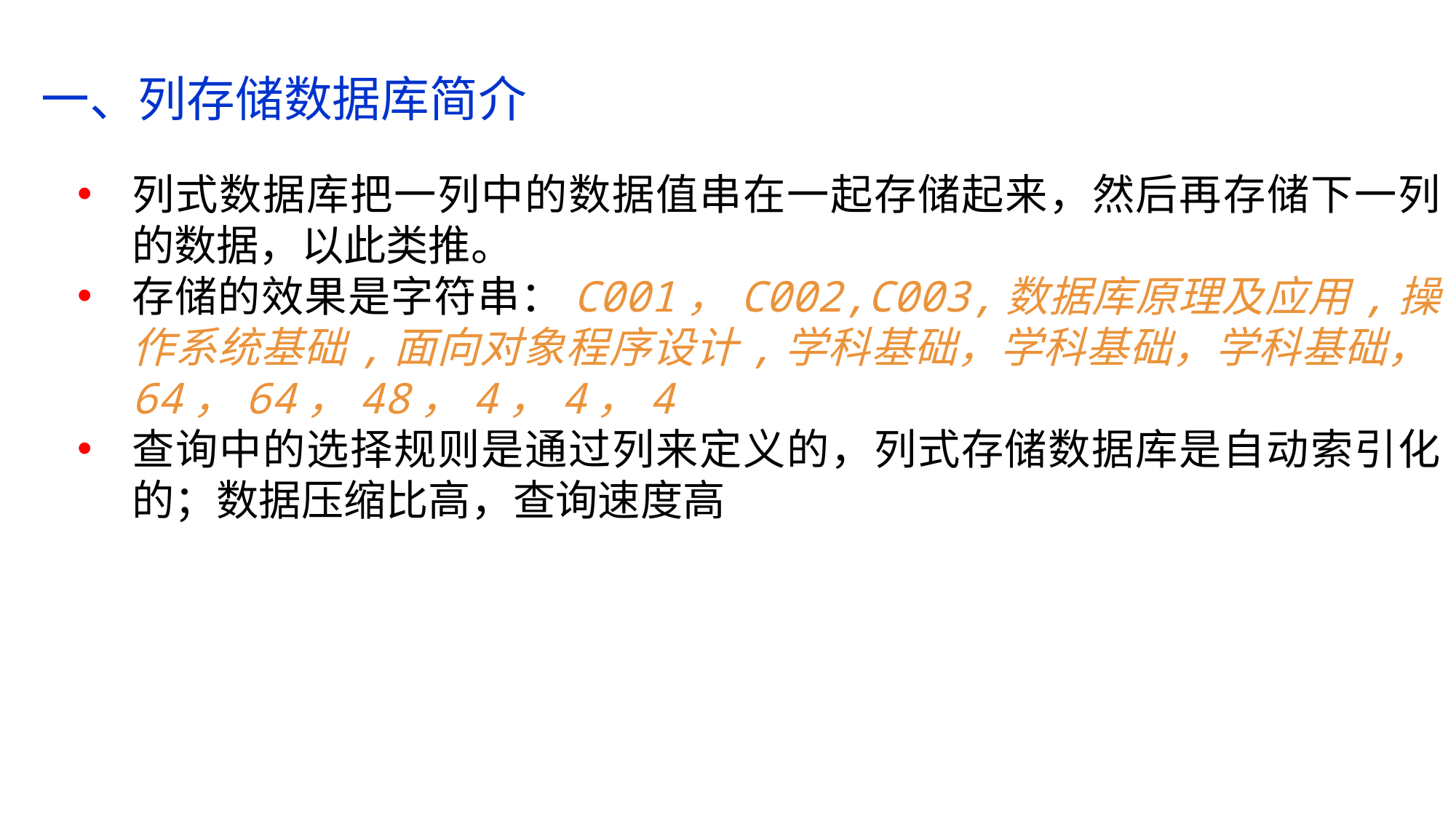

一、列存储数据库简介
列式数据库把一列中的数据值串在一起存储起来，然后再存储下一列的数据，以此类推。
存储的效果是字符串：C001，C002,C003,数据库原理及应用,操作系统基础,面向对象程序设计,学科基础，学科基础，学科基础，64，64，48，4，4，4
查询中的选择规则是通过列来定义的，列式存储数据库是自动索引化的；数据压缩比高，查询速度高